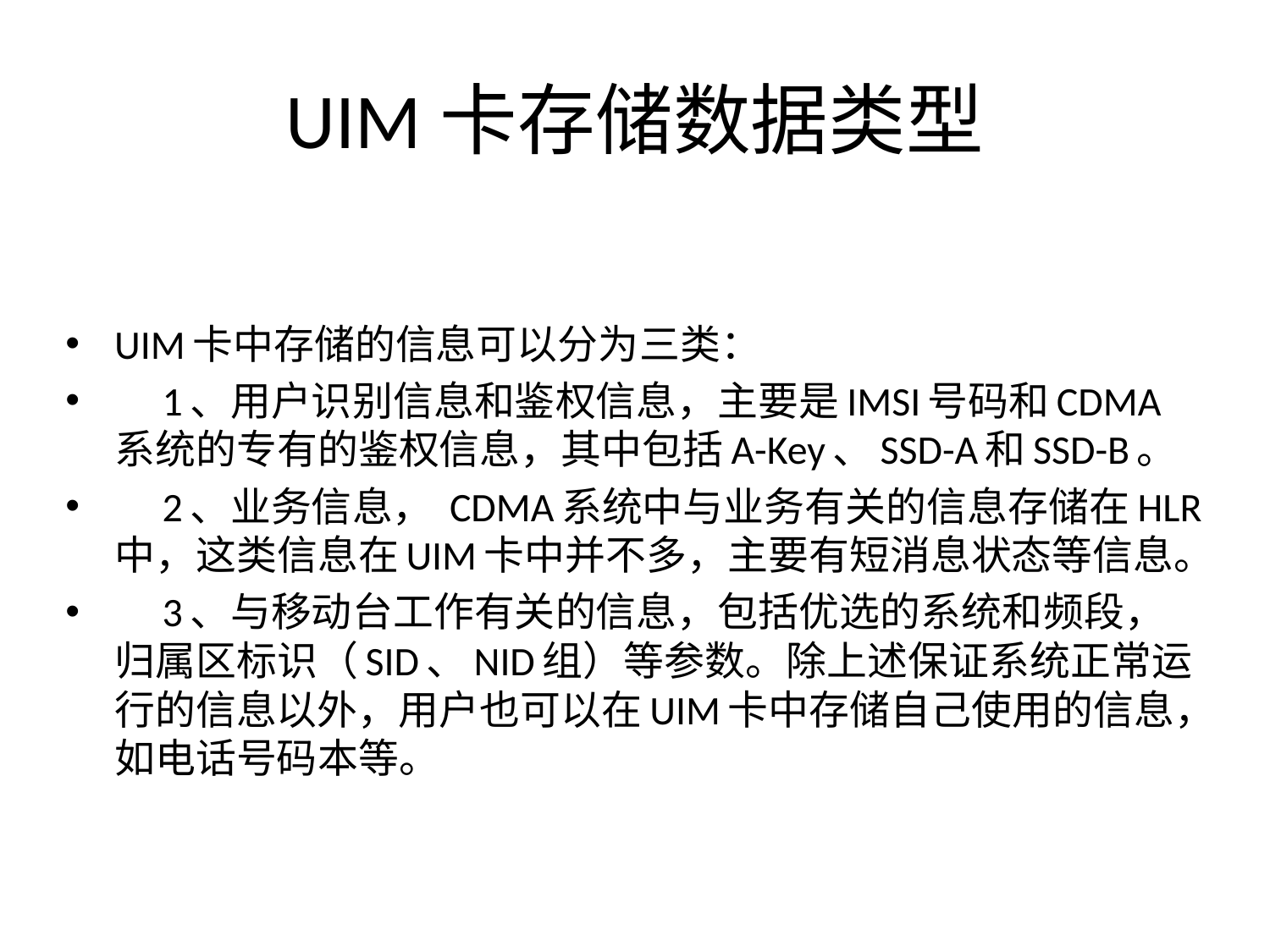

# UIM卡存储数据类型
UIM卡中存储的信息可以分为三类：
　1、用户识别信息和鉴权信息，主要是IMSI号码和CDMA系统的专有的鉴权信息，其中包括A-Key、SSD-A和SSD-B。
　2、业务信息， CDMA系统中与业务有关的信息存储在HLR中，这类信息在UIM卡中并不多，主要有短消息状态等信息。
　3、与移动台工作有关的信息，包括优选的系统和频段，归属区标识（SID、NID组）等参数。除上述保证系统正常运行的信息以外，用户也可以在UIM卡中存储自己使用的信息，如电话号码本等。